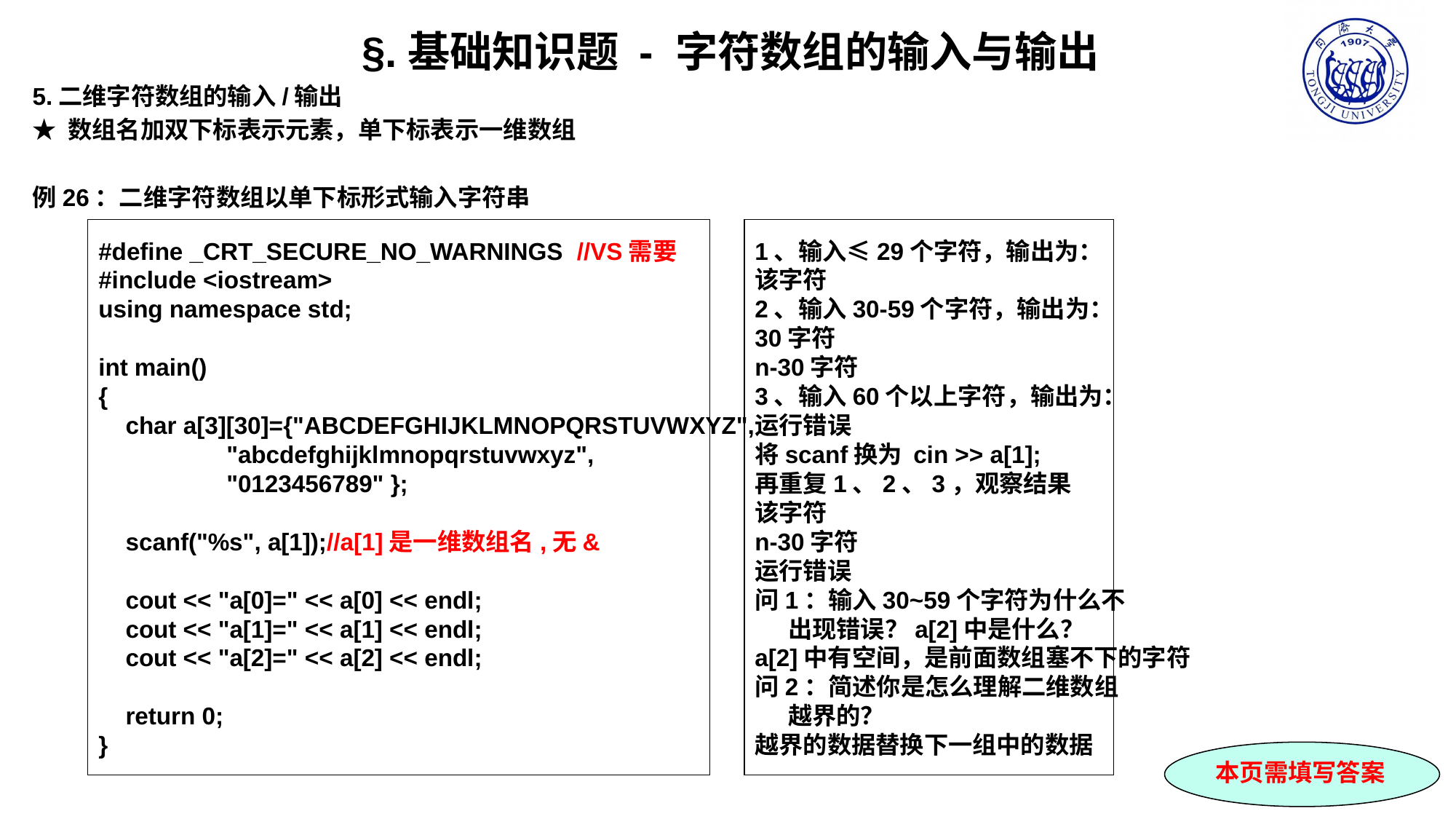

§.基础知识题 - 字符数组的输入与输出
5.二维字符数组的输入/输出
★ 数组名加双下标表示元素，单下标表示一维数组

例26：二维字符数组以单下标形式输入字符串
#define _CRT_SECURE_NO_WARNINGS  //VS需要
#include <iostream>
using namespace std;

int main()
{
    char a[3][30]={"ABCDEFGHIJKLMNOPQRSTUVWXYZ",
                   "abcdefghijklmnopqrstuvwxyz",
                   "0123456789" };

    scanf("%s", a[1]);//a[1]是一维数组名,无&

    cout << "a[0]=" << a[0] << endl;
    cout << "a[1]=" << a[1] << endl;
    cout << "a[2]=" << a[2] << endl;

    return 0;
}
1、输入≤29个字符，输出为：
该字符
2、输入30-59个字符，输出为：
30字符
n-30字符
3、输入60个以上字符，输出为：
运行错误
将scanf换为 cin >> a[1];
再重复1、2、3，观察结果
该字符
n-30字符
运行错误
问1：输入30~59个字符为什么不
     出现错误？a[2]中是什么？
a[2]中有空间，是前面数组塞不下的字符
问2：简述你是怎么理解二维数组
     越界的？
越界的数据替换下一组中的数据
本页需填写答案